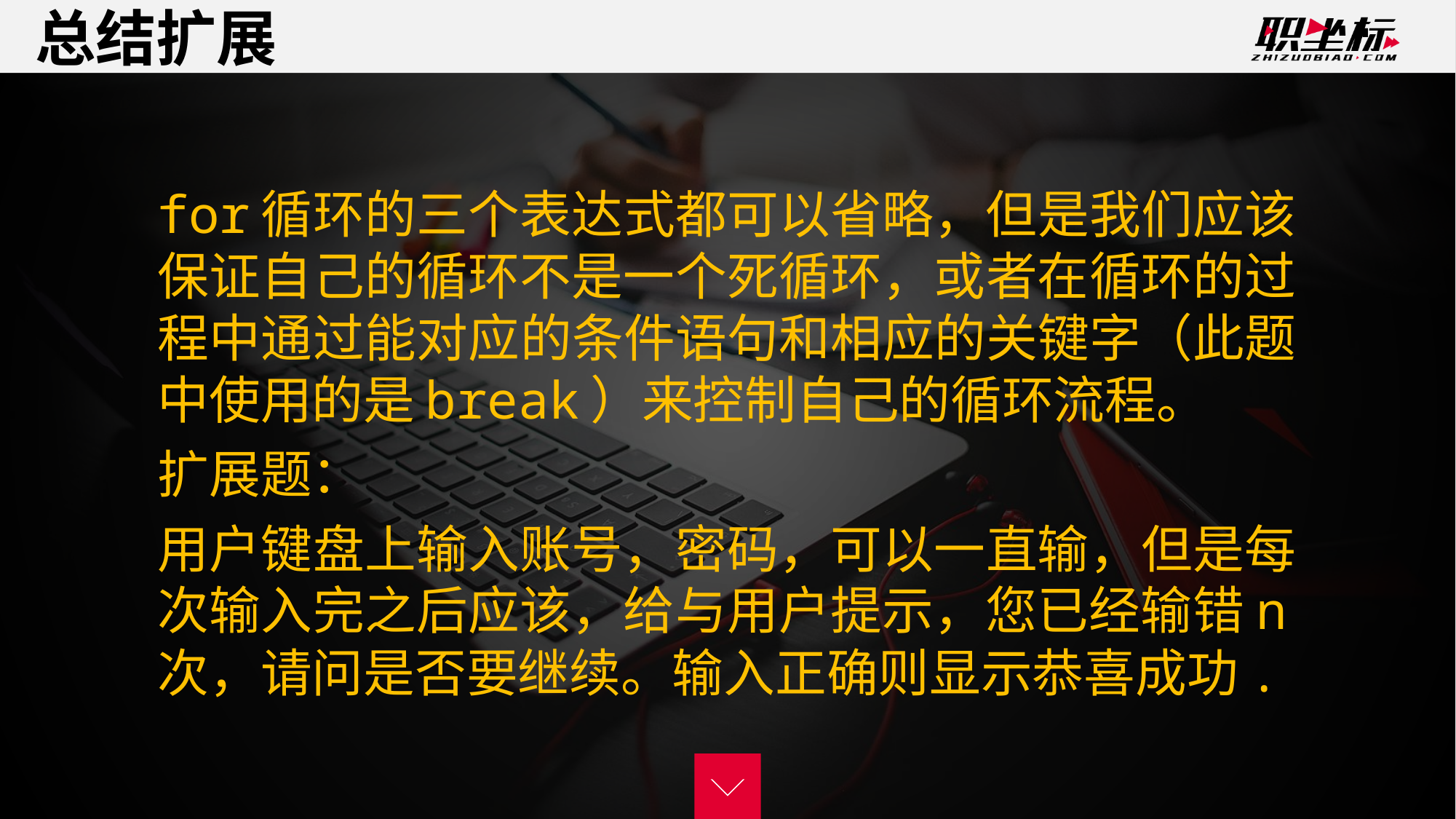

总结扩展

for循环的三个表达式都可以省略，但是我们应该保证自己的循环不是一个死循环，或者在循环的过程中通过能对应的条件语句和相应的关键字（此题中使用的是break）来控制自己的循环流程。
扩展题：
用户键盘上输入账号，密码，可以一直输，但是每次输入完之后应该，给与用户提示，您已经输错n次，请问是否要继续。输入正确则显示恭喜成功.